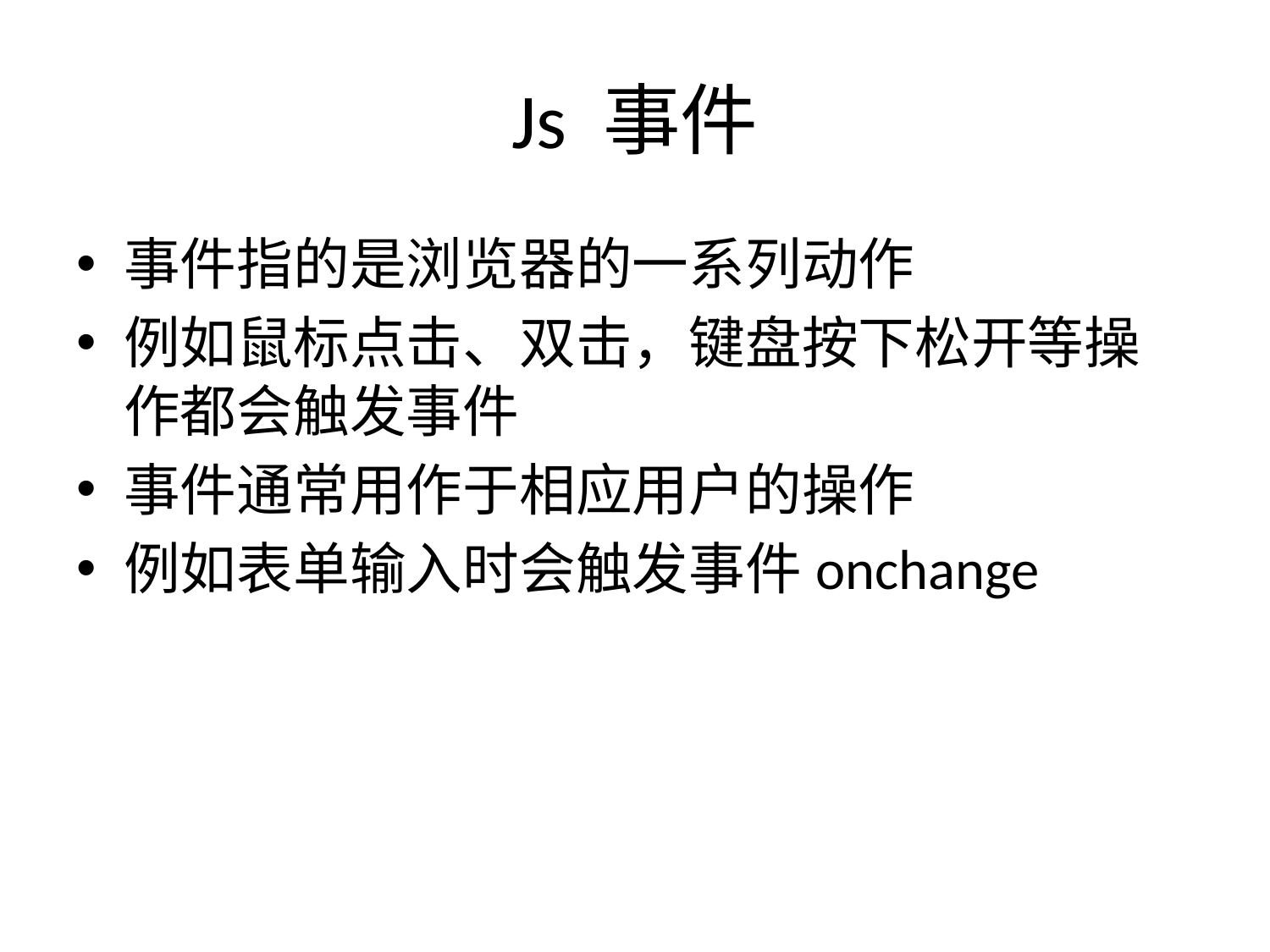

# Js 事件
事件指的是浏览器的一系列动作
例如鼠标点击、双击，键盘按下松开等操作都会触发事件
事件通常用作于相应用户的操作
例如表单输入时会触发事件onchange